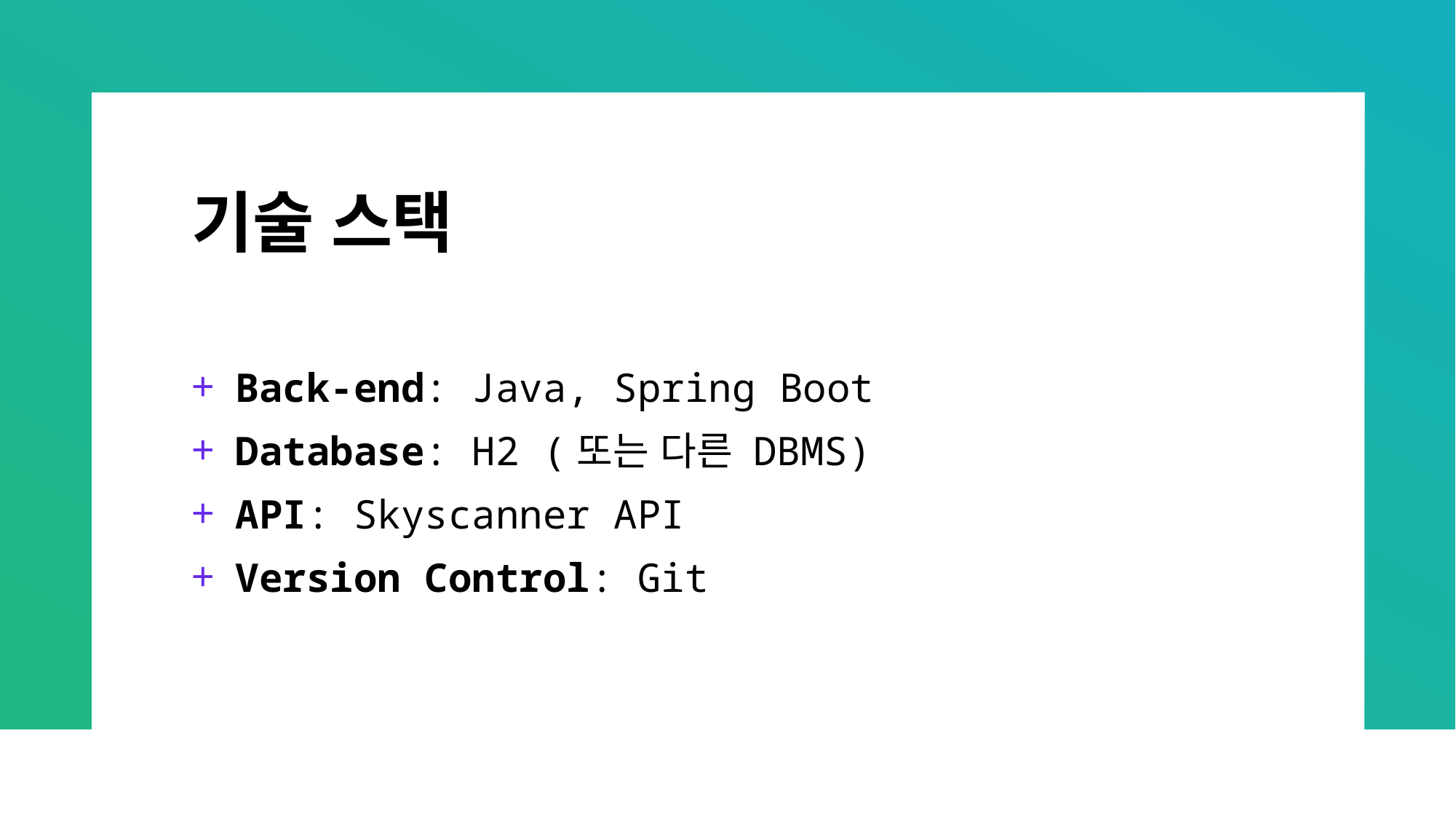

# 기술 스택
Back-end: Java, Spring Boot
Database: H2 (또는 다른 DBMS)
API: Skyscanner API
Version Control: Git